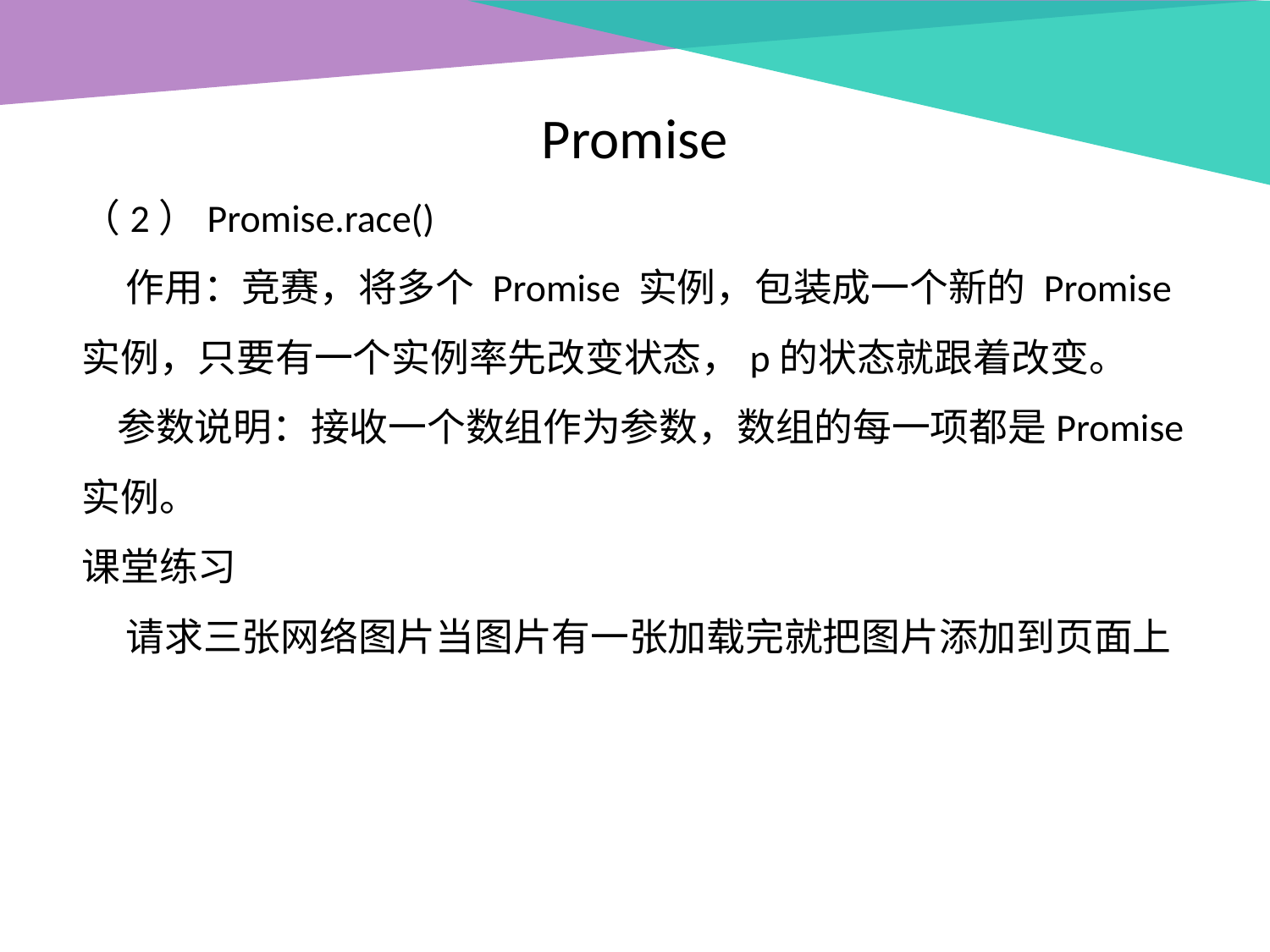

Promise
（2）Promise.race()
    作用：竞赛，将多个 Promise 实例，包装成一个新的 Promise 实例，只要有一个实例率先改变状态，p的状态就跟着改变。
   参数说明：接收一个数组作为参数，数组的每一项都是Promise实例。
课堂练习
    请求三张网络图片当图片有一张加载完就把图片添加到页面上